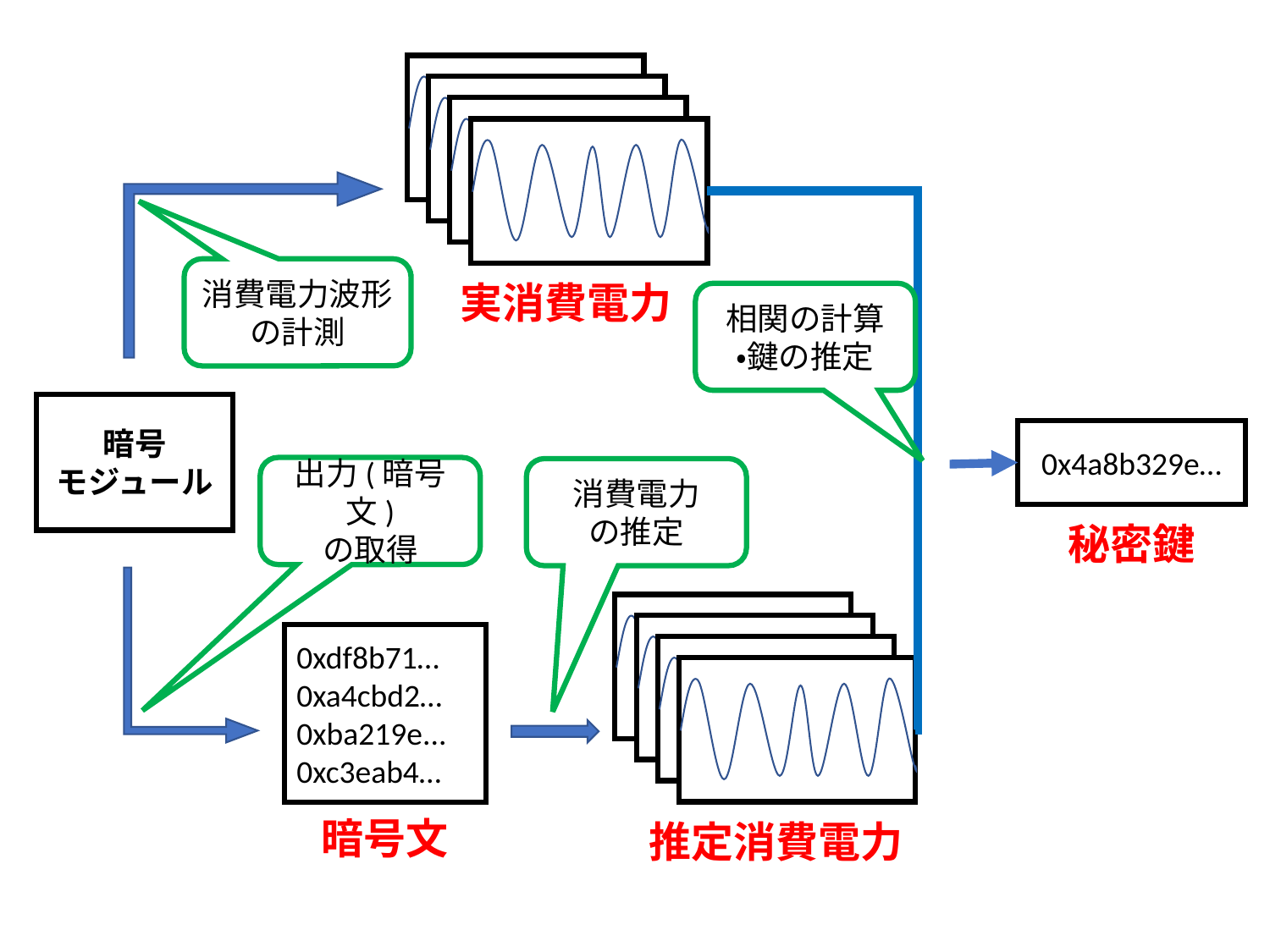

消費電力波形
の計測
実消費電力
相関の計算
・鍵の推定
暗号
モジュール
0x4a8b329e…
出力(暗号文)
の取得
消費電力
の推定
秘密鍵

0xdf8b71…
0xa4cbd2…
0xba219e...
0xc3eab4…

暗号文
推定消費電力